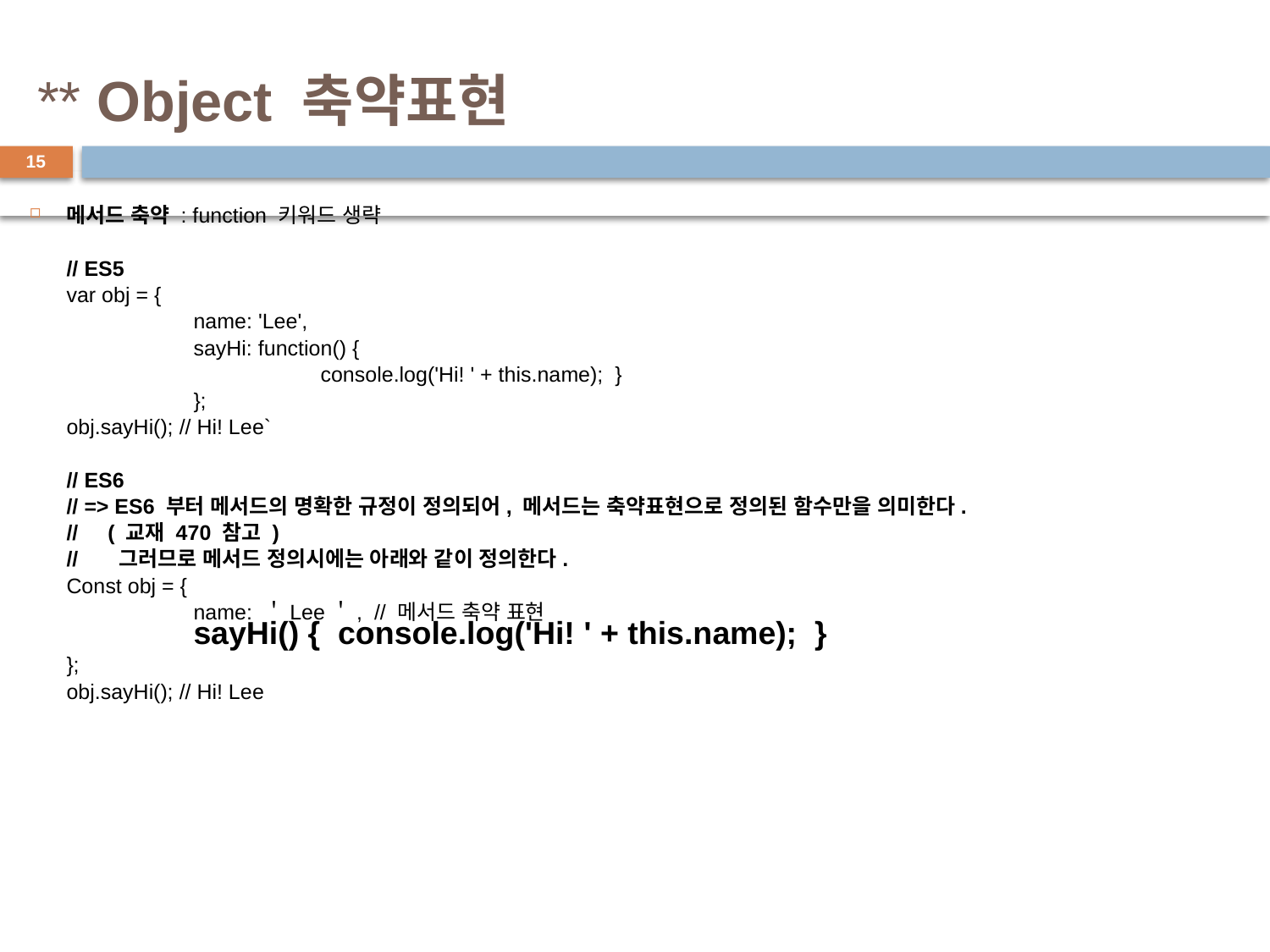

# ** Object 축약표현
15
메서드 축약 : function 키워드 생략
// ES5
var obj = {
	name: 'Lee',
	sayHi: function() {
		console.log('Hi! ' + this.name);  }
	};
obj.sayHi(); // Hi! Lee`
// ES6
// => ES6 부터 메서드의 명확한 규정이 정의되어, 메서드는 축약표현으로 정의된 함수만을 의미한다.
//     ( 교재 470 참고 )
//      그러므로 메서드 정의시에는 아래와 같이 정의한다.
Const obj = {
	name: ＇Lee＇,  // 메서드 축약 표현
	sayHi() {  console.log('Hi! ' + this.name);  }
};
obj.sayHi(); // Hi! Lee